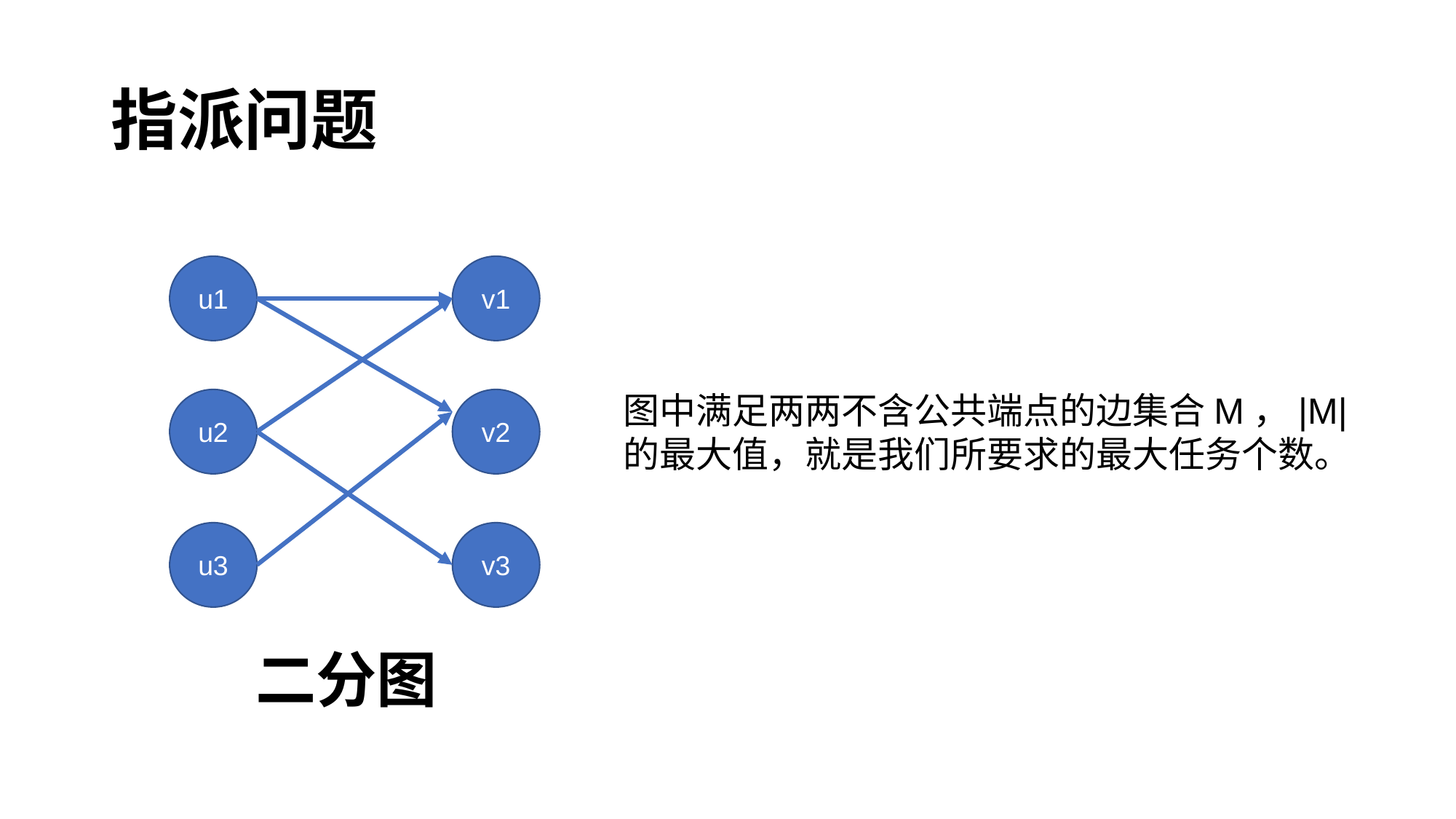

# 指派问题
u1
v1
图中满足两两不含公共端点的边集合M，|M|的最大值，就是我们所要求的最大任务个数。
u2
v2
u3
v3
二分图